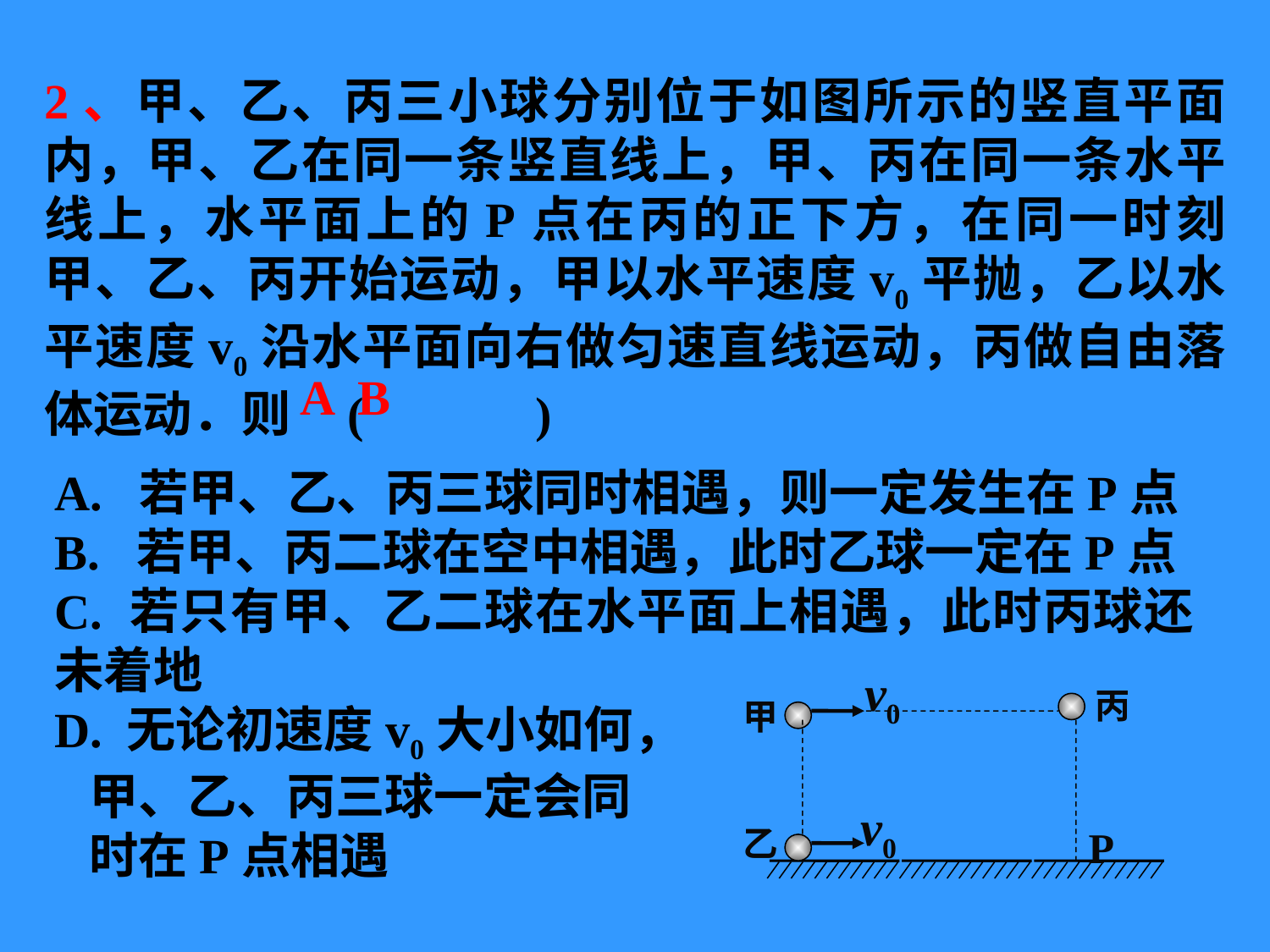

2、甲、乙、丙三小球分别位于如图所示的竖直平面内，甲、乙在同一条竖直线上，甲、丙在同一条水平线上，水平面上的P点在丙的正下方，在同一时刻甲、乙、丙开始运动，甲以水平速度v0平抛，乙以水平速度v0沿水平面向右做匀速直线运动，丙做自由落体运动．则    (              )
A  B
A.  若甲、乙、丙三球同时相遇，则一定发生在P点
B.  若甲、丙二球在空中相遇，此时乙球一定在P点
C. 若只有甲、乙二球在水平面上相遇，此时丙球还未着地
D. 无论初速度v0大小如何，
  甲、乙、丙三球一定会同
  时在P点相遇
v0
丙
甲

v0
P
乙